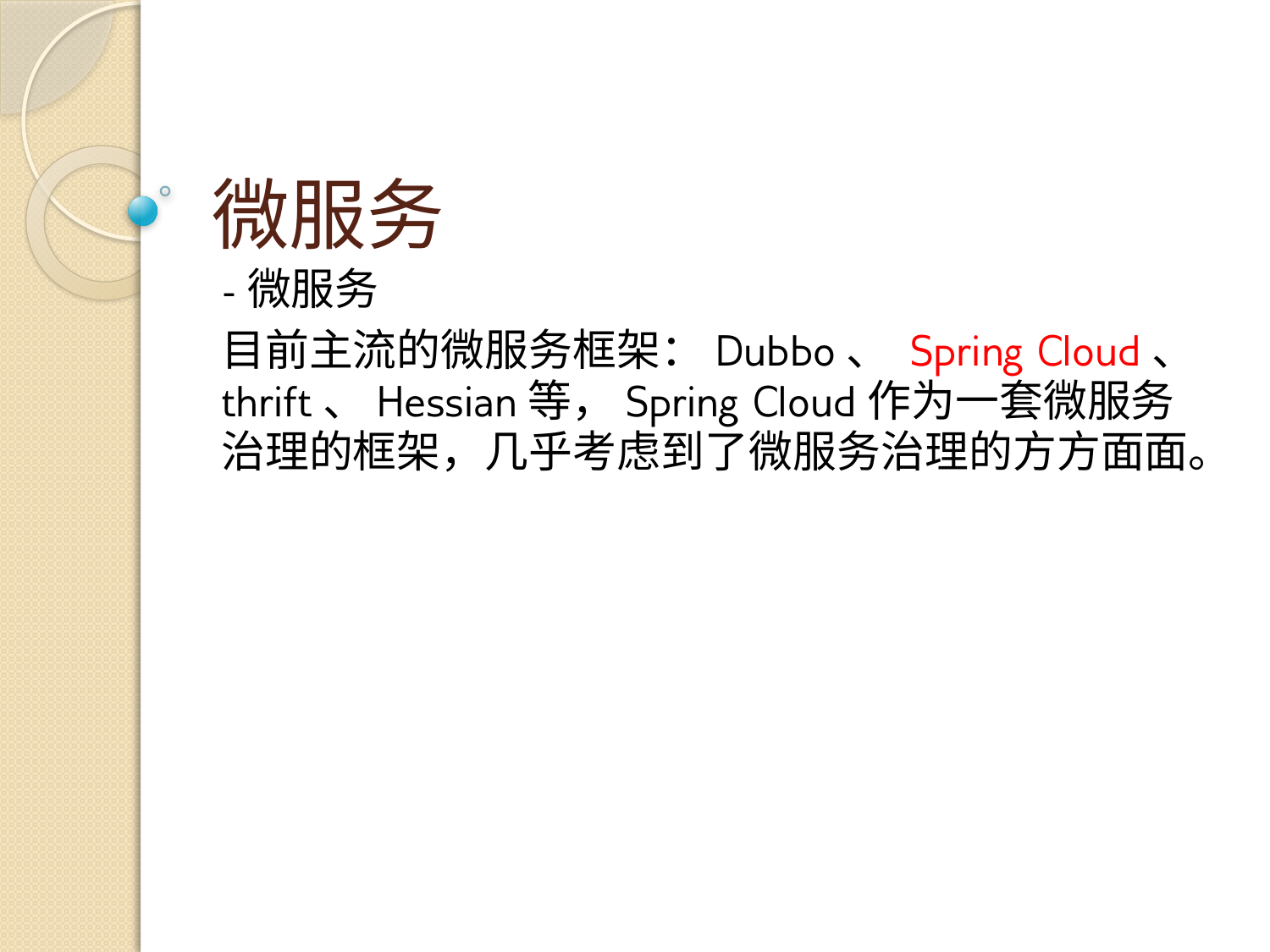

# 微服务
-微服务
目前主流的微服务框架：Dubbo、 Spring Cloud、thrift、Hessian等，Spring Cloud作为一套微服务治理的框架，几乎考虑到了微服务治理的方方面面。